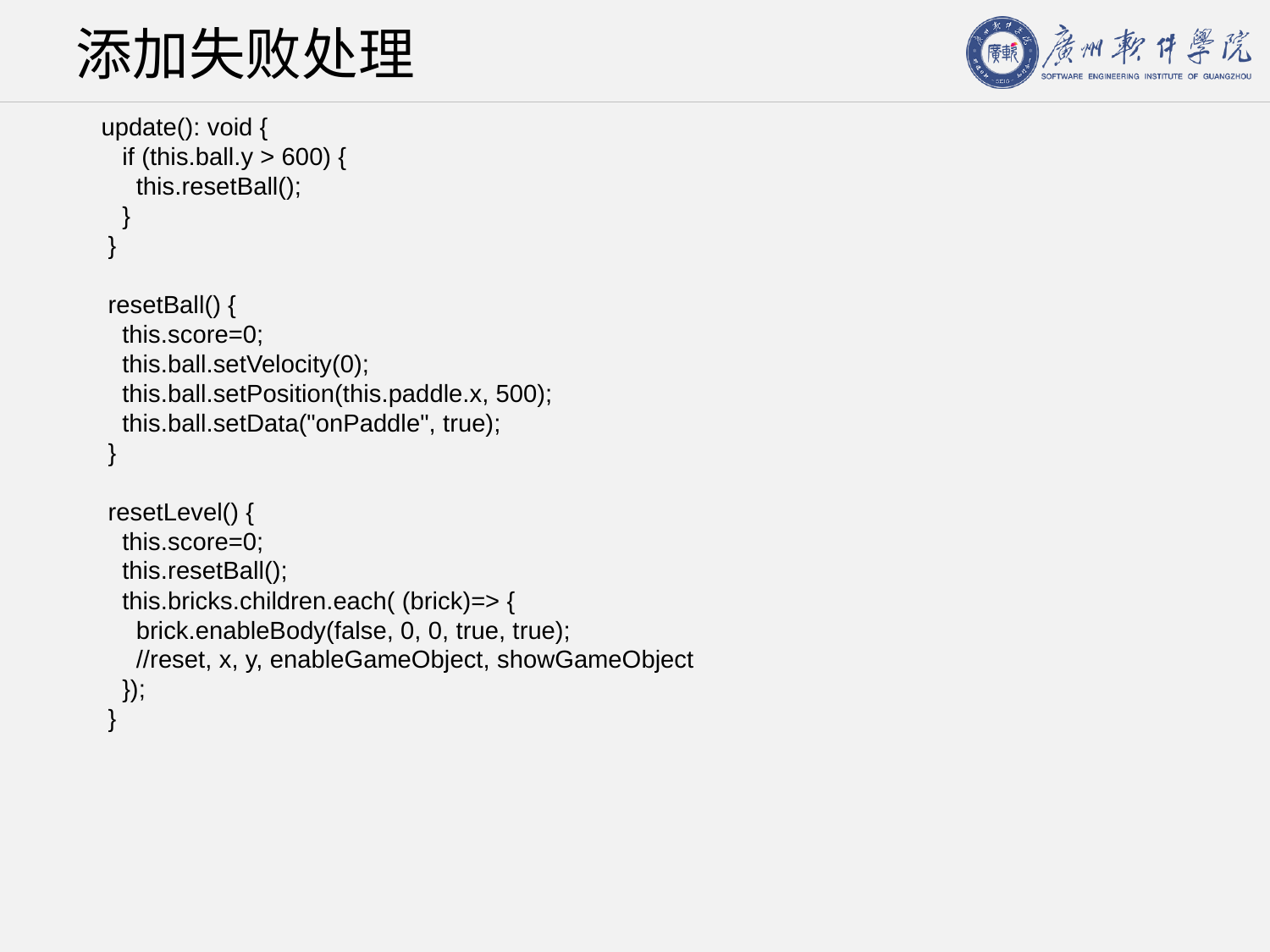

# 添加失败处理
 update(): void {
    if (this.ball.y > 600) {
      this.resetBall();
    }
  }

  resetBall() {
    this.score=0;
    this.ball.setVelocity(0);
    this.ball.setPosition(this.paddle.x, 500);
    this.ball.setData("onPaddle", true);
  }

  resetLevel() {
    this.score=0;
    this.resetBall();
    this.bricks.children.each( (brick)=> {
      brick.enableBody(false, 0, 0, true, true);
      //reset, x, y, enableGameObject, showGameObject
    });
  }